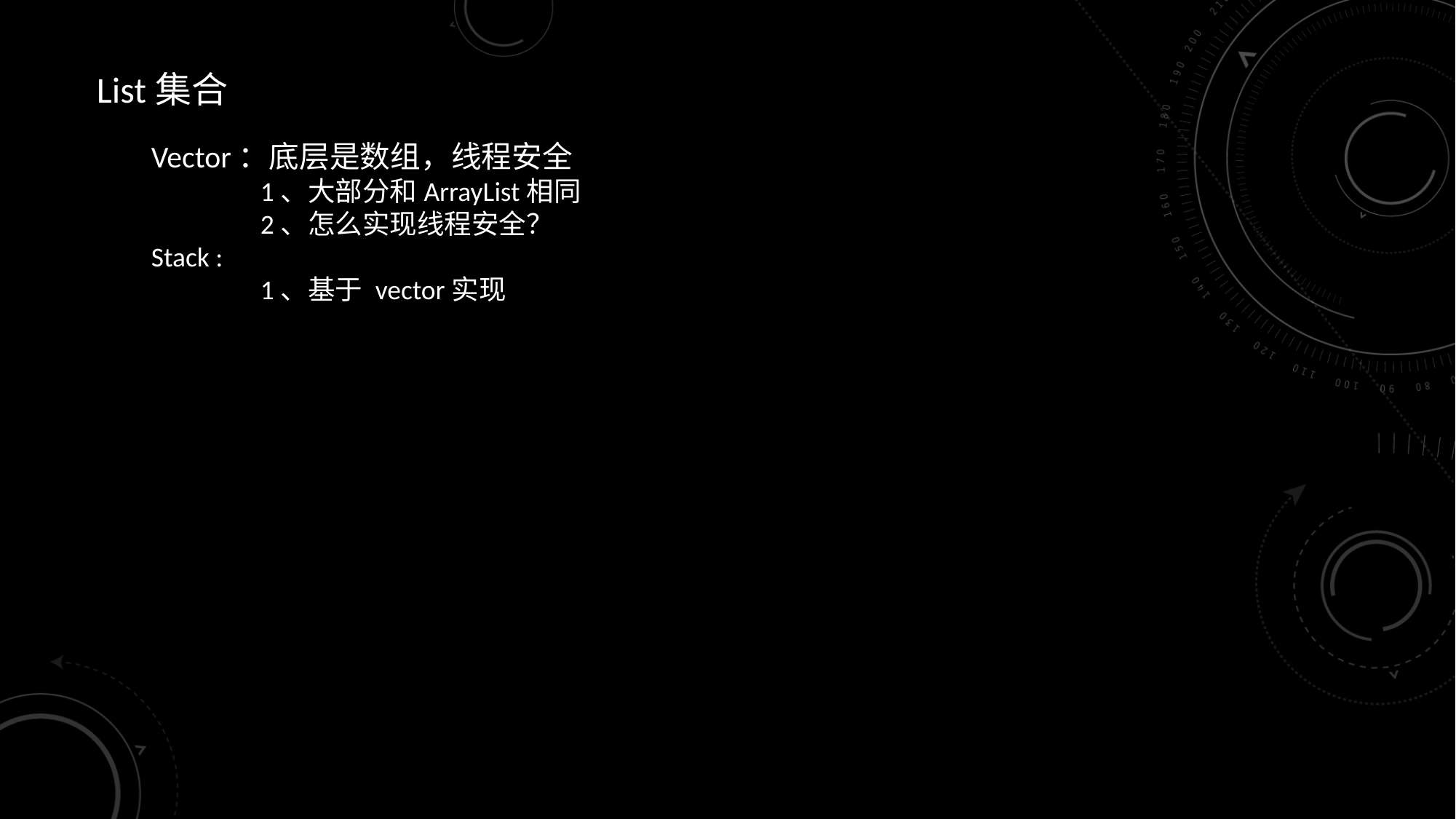

List集合
Vector：底层是数组，线程安全
	1、大部分和ArrayList相同
	2、怎么实现线程安全？
Stack :
	1、基于 vector实现